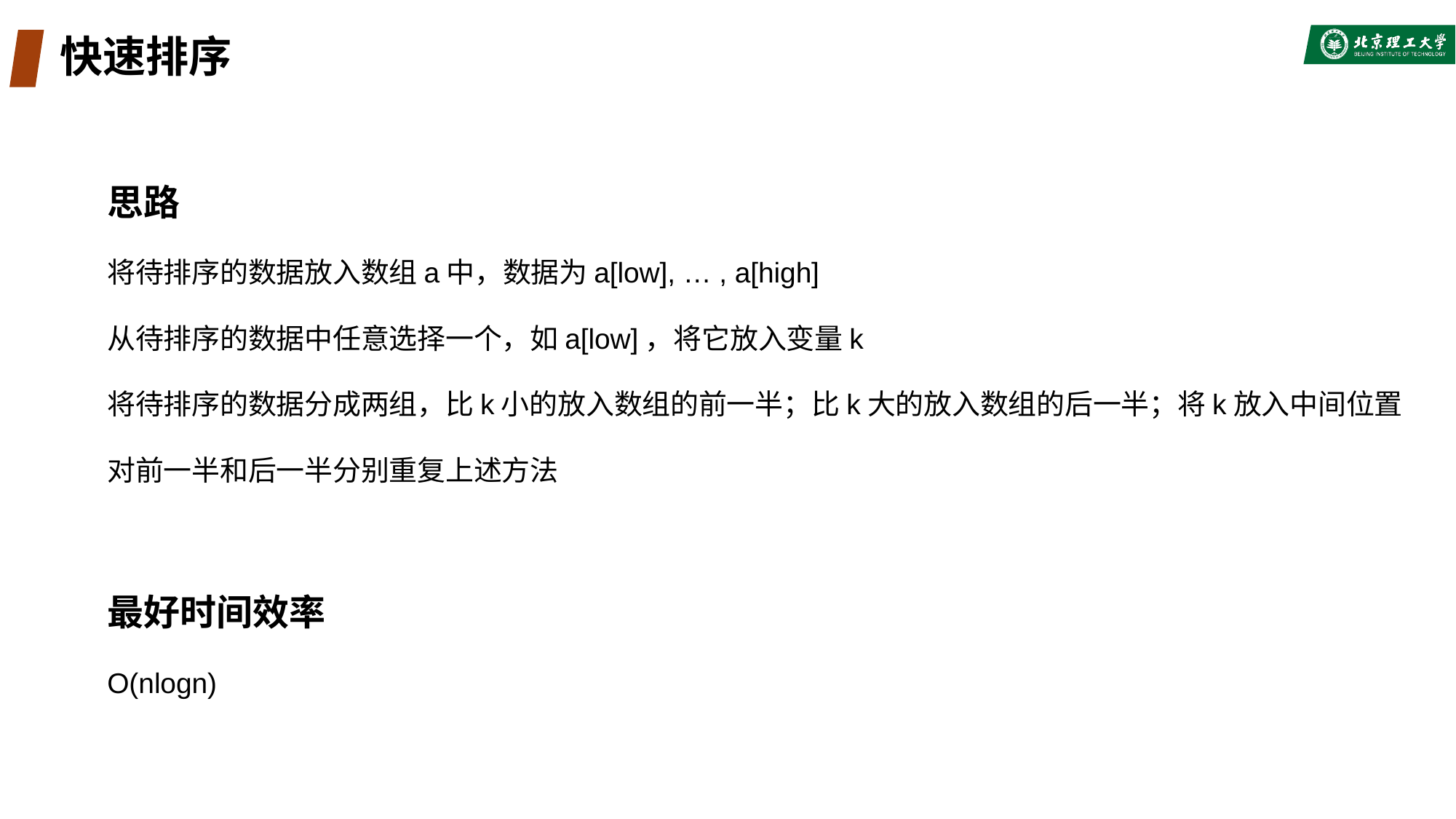

# 快速排序
思路
将待排序的数据放入数组a中，数据为a[low], … , a[high]
从待排序的数据中任意选择一个，如a[low]，将它放入变量k
将待排序的数据分成两组，比k小的放入数组的前一半；比k大的放入数组的后一半；将k放入中间位置
对前一半和后一半分别重复上述方法

最好时间效率
O(nlogn)